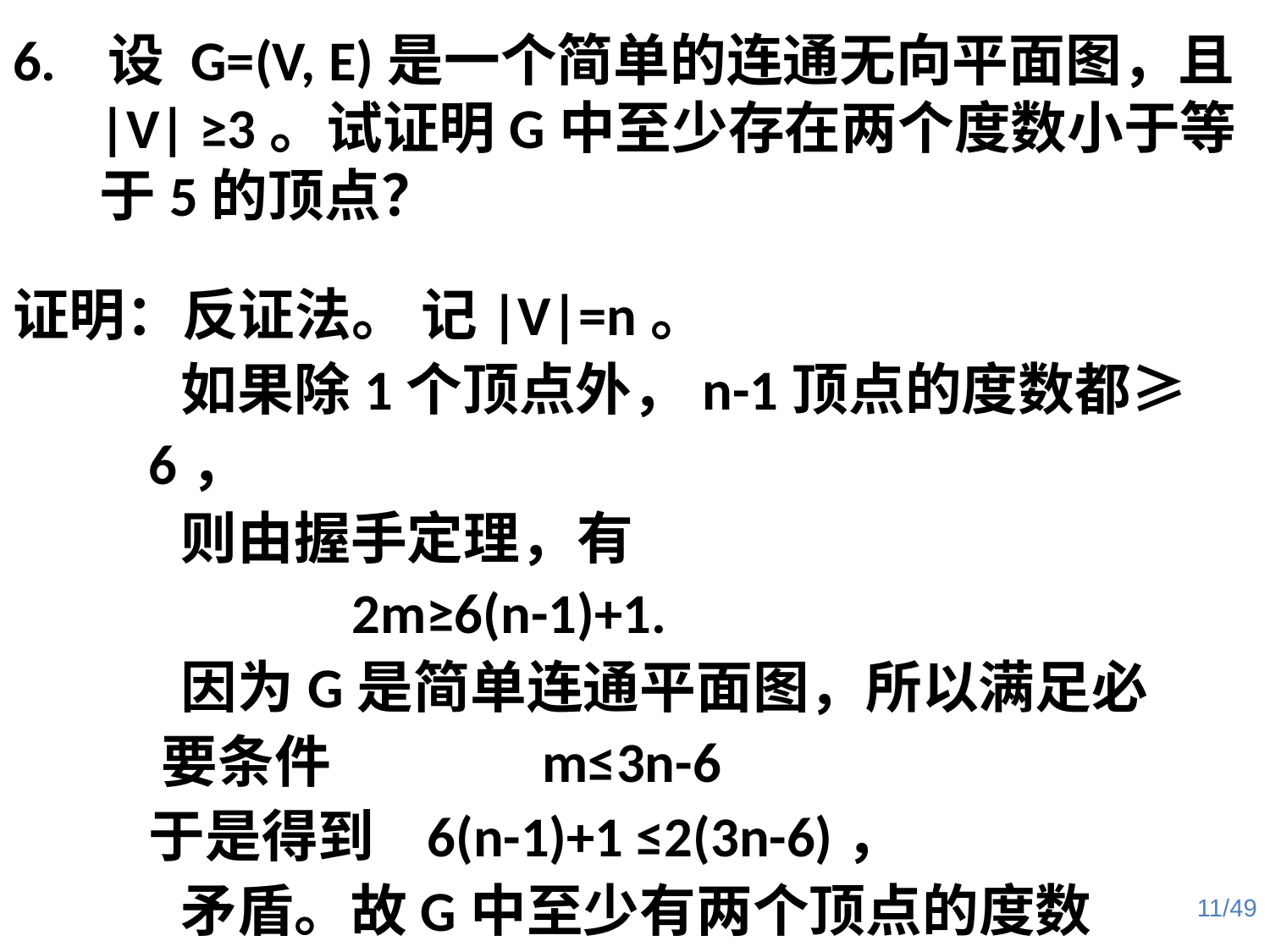

6.   设 G=(V, E)是一个简单的连通无向平面图，且|V| ≥3。试证明G中至少存在两个度数小于等于5的顶点？
证明：反证法。 记|V|=n。
            如果除1个顶点外，n-1顶点的度数都≥6，
            则由握手定理，有
		      2m≥6(n-1)+1.
            因为G是简单连通平面图，所以满足必要条件		m≤3n-6
    	于是得到   6(n-1)+1 ≤2(3n-6)，
            矛盾。故G中至少有两个顶点的度数≤5。
11/49